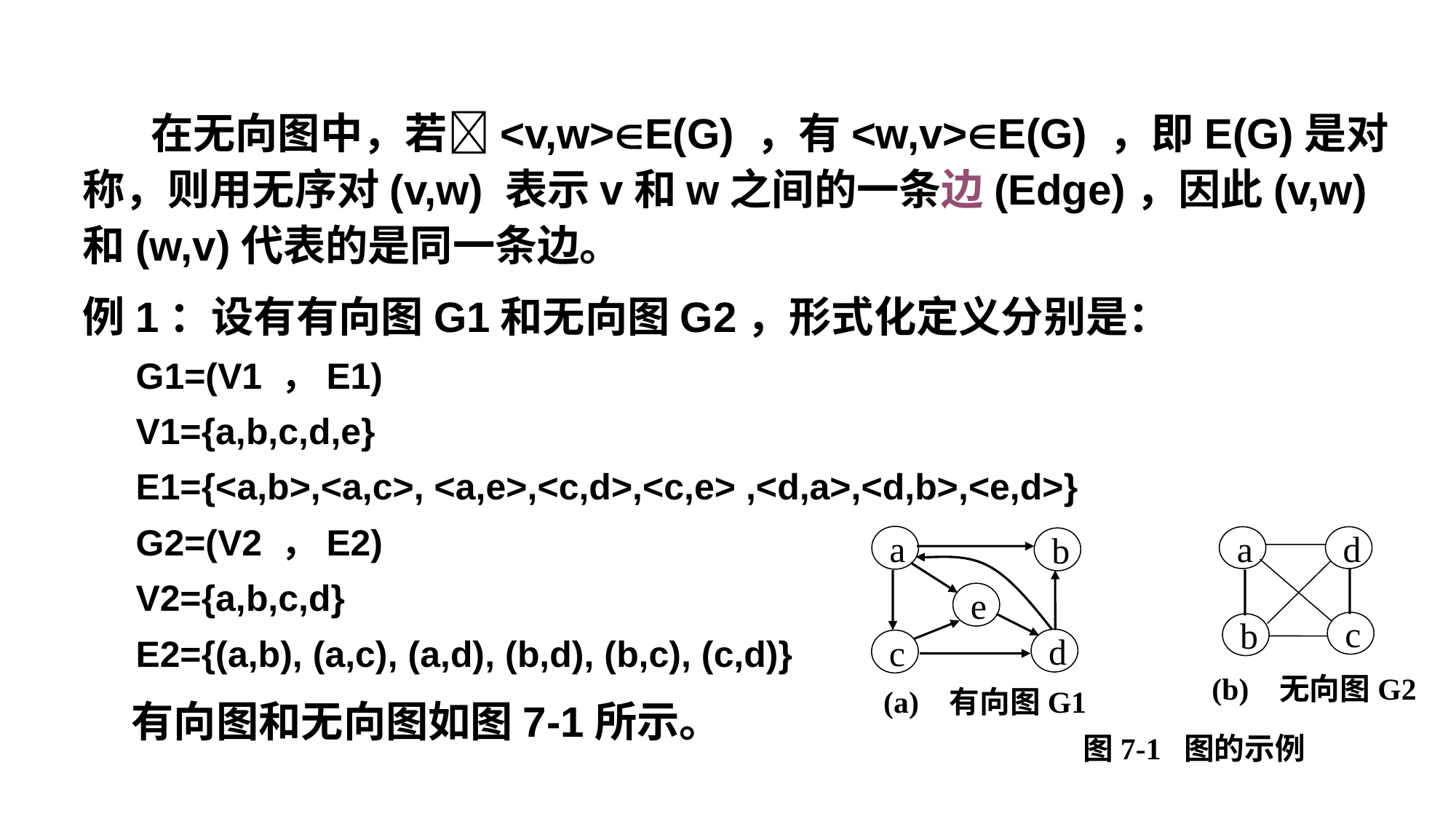

在无向图中，若∀<v,w>∈E(G) ，有<w,v>∈E(G) ，即E(G)是对称，则用无序对(v,w) 表示v和w之间的一条边(Edge)，因此(v,w) 和(w,v)代表的是同一条边。
例1：设有有向图G1和无向图G2，形式化定义分别是：
G1=(V1 ，E1)
V1={a,b,c,d,e}
E1={<a,b>,<a,c>, <a,e>,<c,d>,<c,e> ,<d,a>,<d,b>,<e,d>}
G2=(V2 ，E2)
V2={a,b,c,d}
E2={(a,b), (a,c), (a,d), (b,d), (b,c), (c,d)}
    有向图和无向图如图7-1所示。
a
b

e

d
c

(a)   有向图G1
a
d

c
b

(b)   无向图G2
图7-1  图的示例